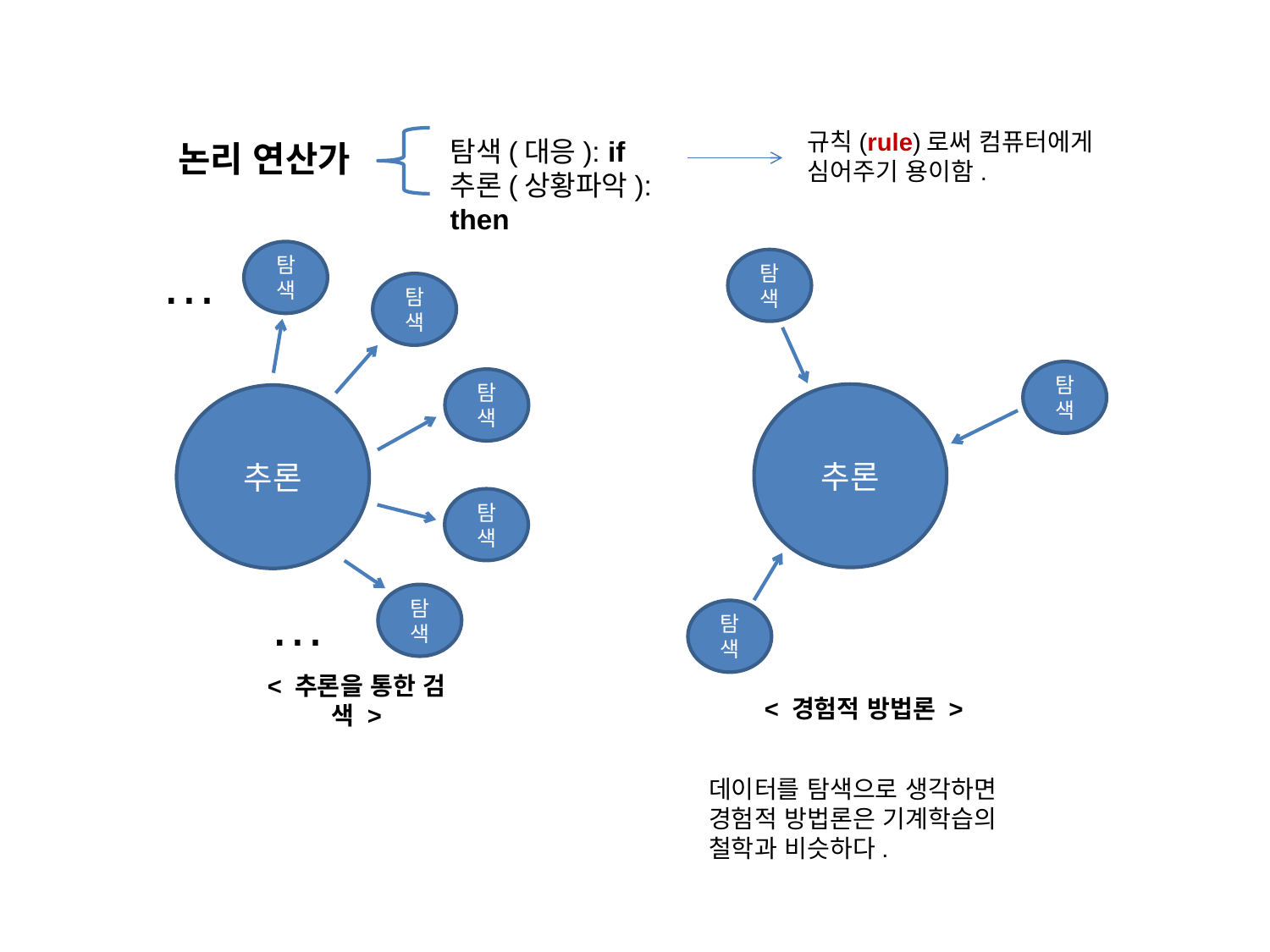

규칙(rule)로써 컴퓨터에게 심어주기 용이함.

탐색(대응): if
추론(상황파악): then
논리 연산가
…
탐색
탐색
탐색
탐색
탐색
추론
추론
탐색
…
탐색
탐색
< 추론을 통한 검색 >
< 경험적 방법론 >
데이터를 탐색으로 생각하면 경험적 방법론은 기계학습의 철학과 비슷하다.